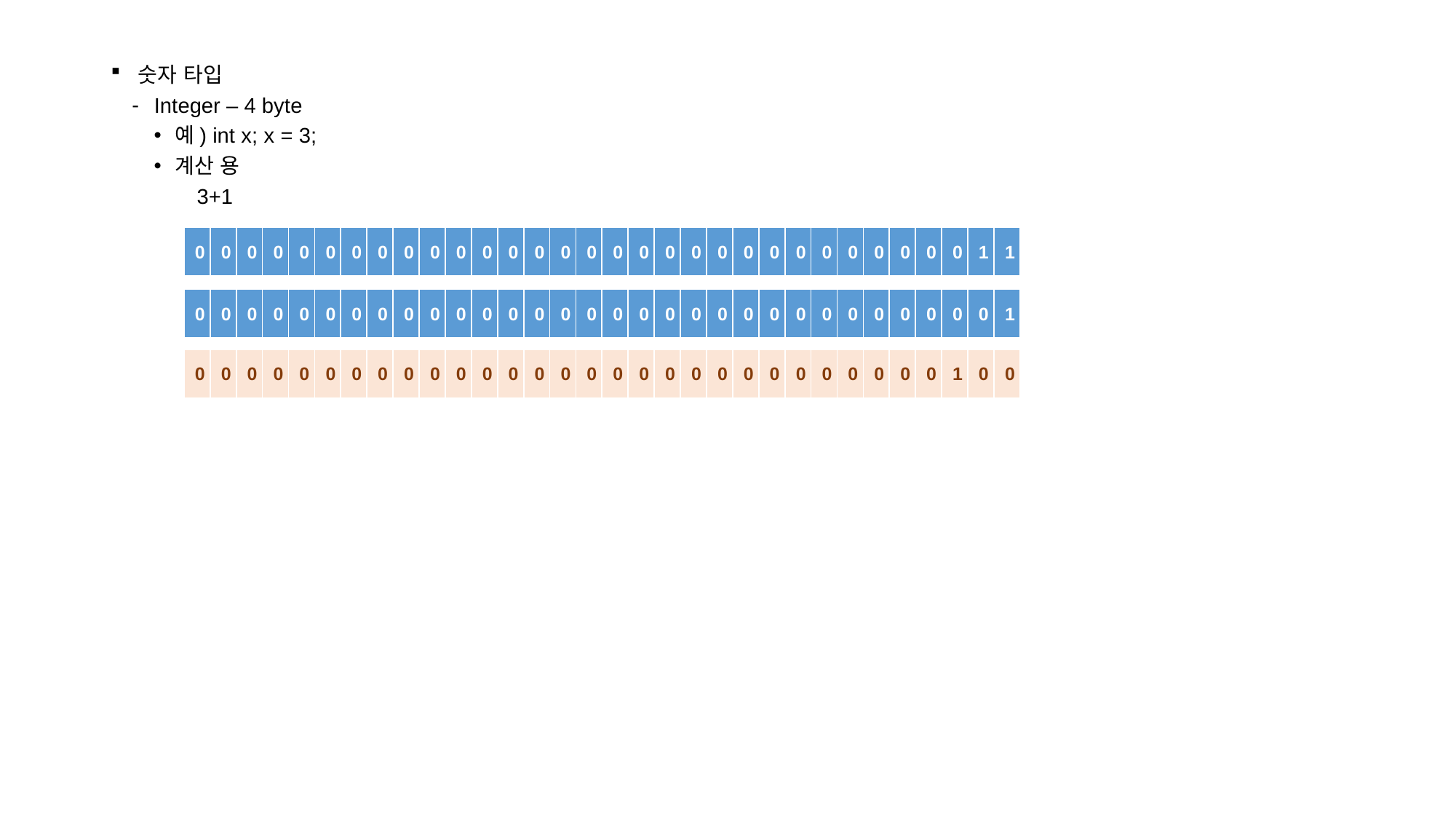

숫자 타입
Integer – 4 byte
예) int x; x = 3;
계산 용
3+1

| 0 | 0 | 0 | 0 | 0 | 0 | 0 | 0 | 0 | 0 | 0 | 0 | 0 | 0 | 0 | 0 | 0 | 0 | 0 | 0 | 0 | 0 | 0 | 0 | 0 | 0 | 0 | 0 | 0 | 0 | 1 | 1 |
| --- | --- | --- | --- | --- | --- | --- | --- | --- | --- | --- | --- | --- | --- | --- | --- | --- | --- | --- | --- | --- | --- | --- | --- | --- | --- | --- | --- | --- | --- | --- | --- |
| 0 | 0 | 0 | 0 | 0 | 0 | 0 | 0 | 0 | 0 | 0 | 0 | 0 | 0 | 0 | 0 | 0 | 0 | 0 | 0 | 0 | 0 | 0 | 0 | 0 | 0 | 0 | 0 | 0 | 0 | 0 | 1 |
| --- | --- | --- | --- | --- | --- | --- | --- | --- | --- | --- | --- | --- | --- | --- | --- | --- | --- | --- | --- | --- | --- | --- | --- | --- | --- | --- | --- | --- | --- | --- | --- |
| 0 | 0 | 0 | 0 | 0 | 0 | 0 | 0 | 0 | 0 | 0 | 0 | 0 | 0 | 0 | 0 | 0 | 0 | 0 | 0 | 0 | 0 | 0 | 0 | 0 | 0 | 0 | 0 | 0 | 1 | 0 | 0 |
| --- | --- | --- | --- | --- | --- | --- | --- | --- | --- | --- | --- | --- | --- | --- | --- | --- | --- | --- | --- | --- | --- | --- | --- | --- | --- | --- | --- | --- | --- | --- | --- |